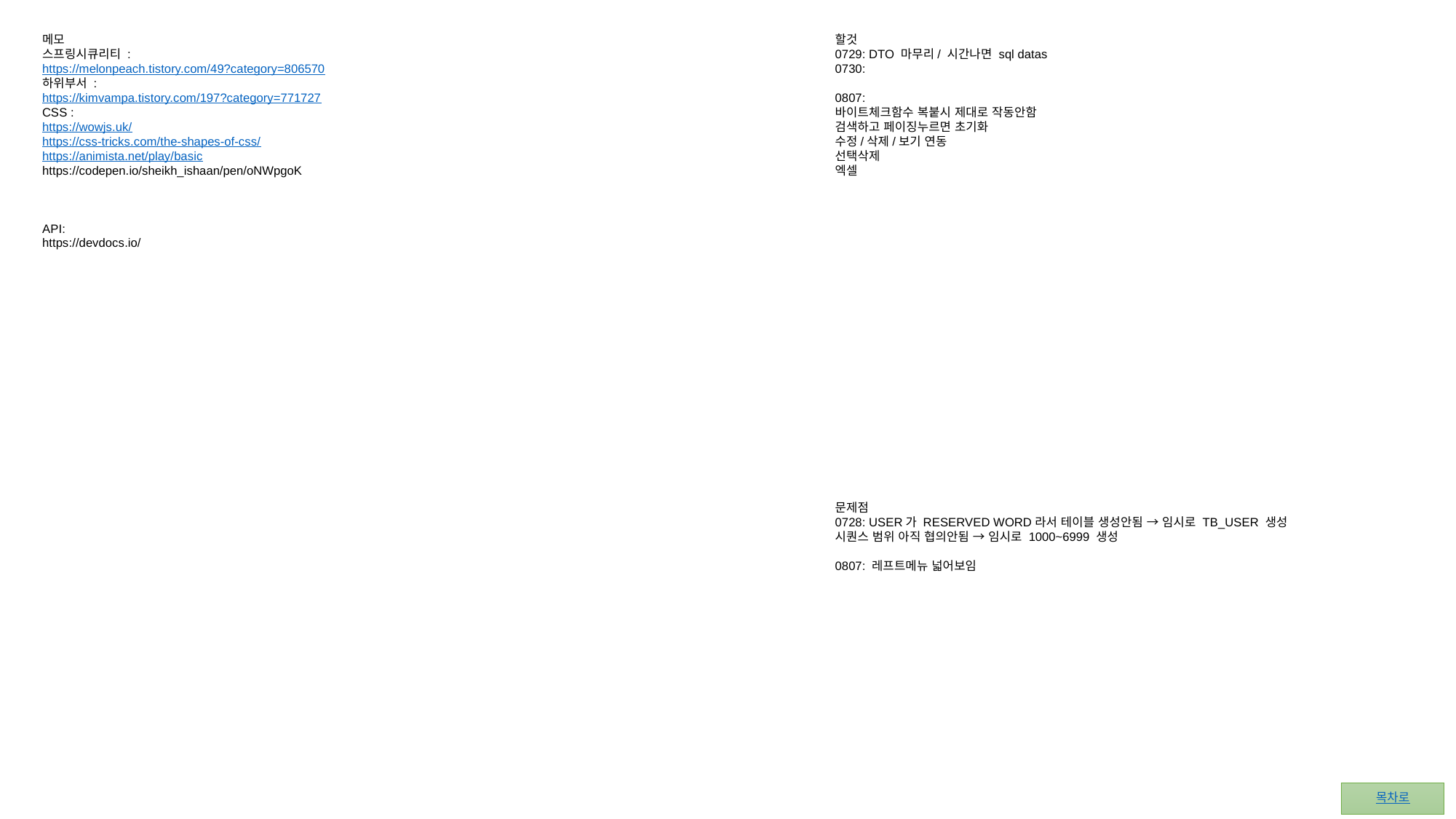

메모
스프링시큐리티 :
https://melonpeach.tistory.com/49?category=806570
하위부서 :
https://kimvampa.tistory.com/197?category=771727
CSS :
https://wowjs.uk/
https://css-tricks.com/the-shapes-of-css/
https://animista.net/play/basic
https://codepen.io/sheikh_ishaan/pen/oNWpgoK

API:
https://devdocs.io/

할것
0729: DTO 마무리/ 시간나면 sql datas
0730:

0807:
바이트체크함수 복붙시 제대로 작동안함
검색하고 페이징누르면 초기화
수정/삭제/보기 연동
선택삭제
엑셀

문제점
0728: USER가 RESERVED WORD라서 테이블 생성안됨 → 임시로 TB_USER 생성
시퀀스 범위 아직 협의안됨 → 임시로 1000~6999 생성

0807: 레프트메뉴 넓어보임

목차로